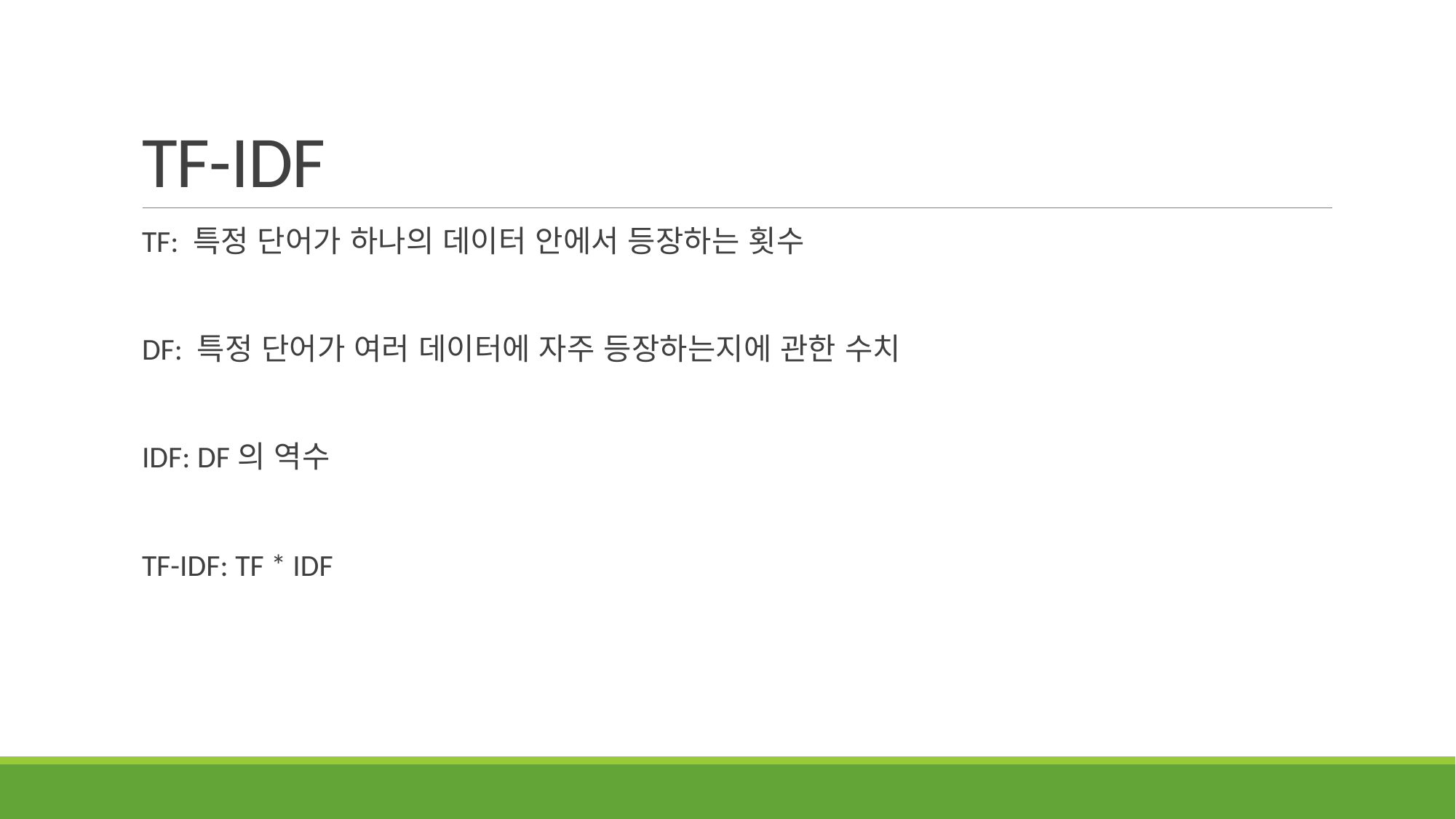

# TF-IDF
TF: 특정 단어가 하나의 데이터 안에서 등장하는 횟수

DF: 특정 단어가 여러 데이터에 자주 등장하는지에 관한 수치

IDF: DF의 역수

TF-IDF: TF * IDF